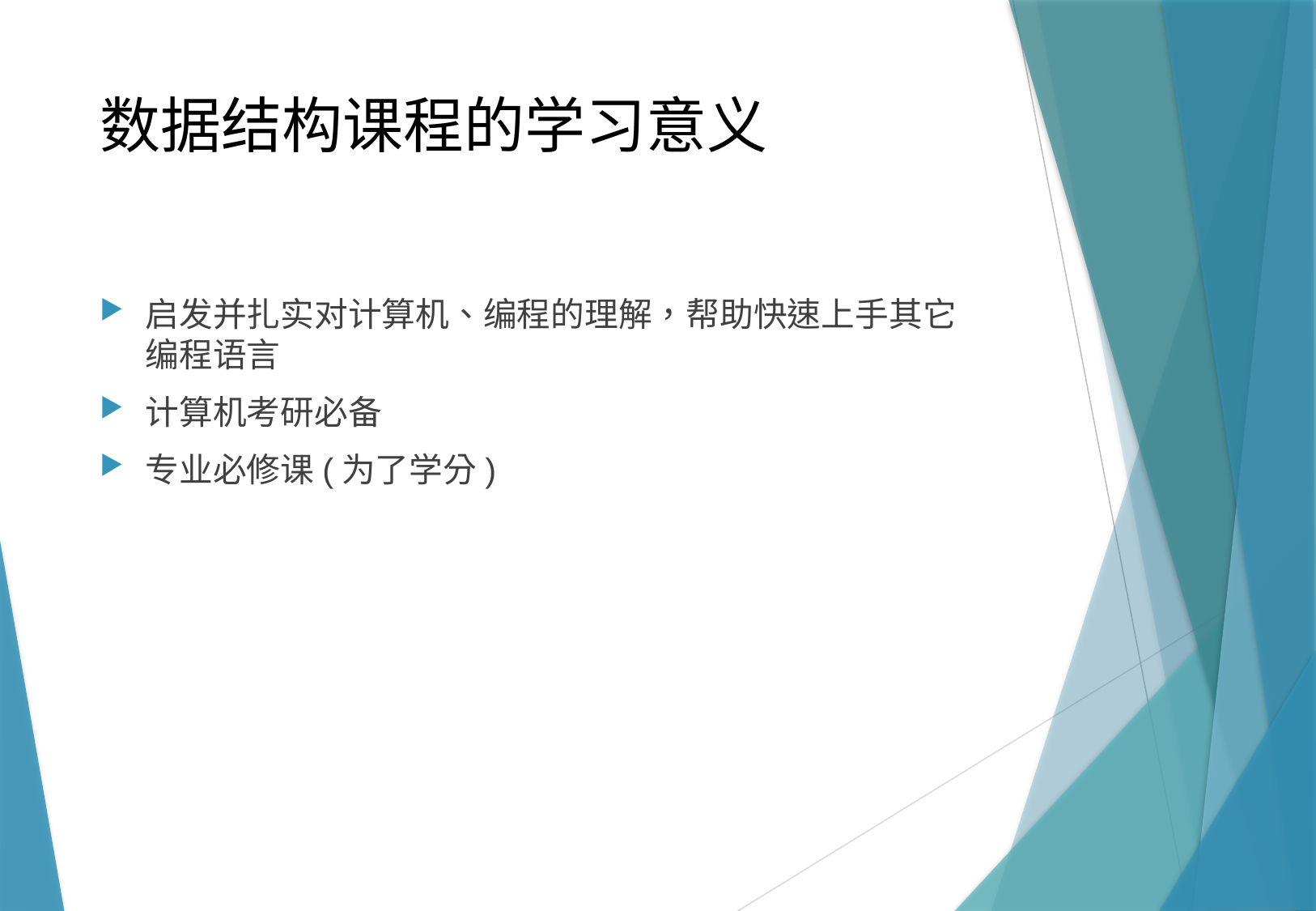

# 数据结构课程的学习意义
启发并扎实对计算机、编程的理解，帮助快速上手其它编程语言
计算机考研必备
专业必修课(为了学分)